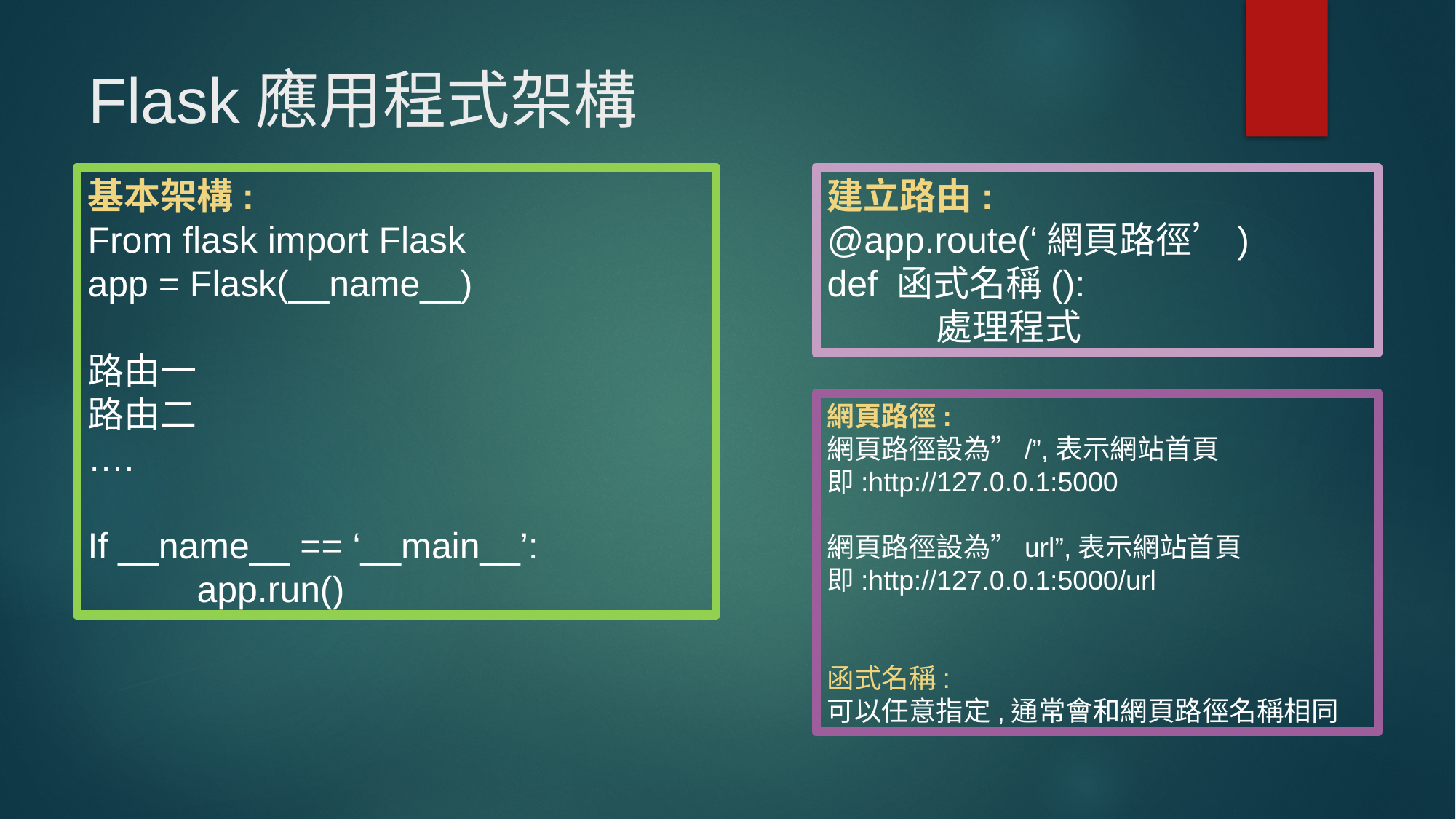

# Flask應用程式架構
基本架構:
From flask import Flask
app = Flask(__name__)

路由一
路由二
….

If __name__ == ‘__main__’:
	app.run()
建立路由:
@app.route(‘網頁路徑’)
def 函式名稱():
	處理程式
網頁路徑:
網頁路徑設為”/”,表示網站首頁
即:http://127.0.0.1:5000

網頁路徑設為”url”,表示網站首頁
即:http://127.0.0.1:5000/url

函式名稱:
可以任意指定,通常會和網頁路徑名稱相同